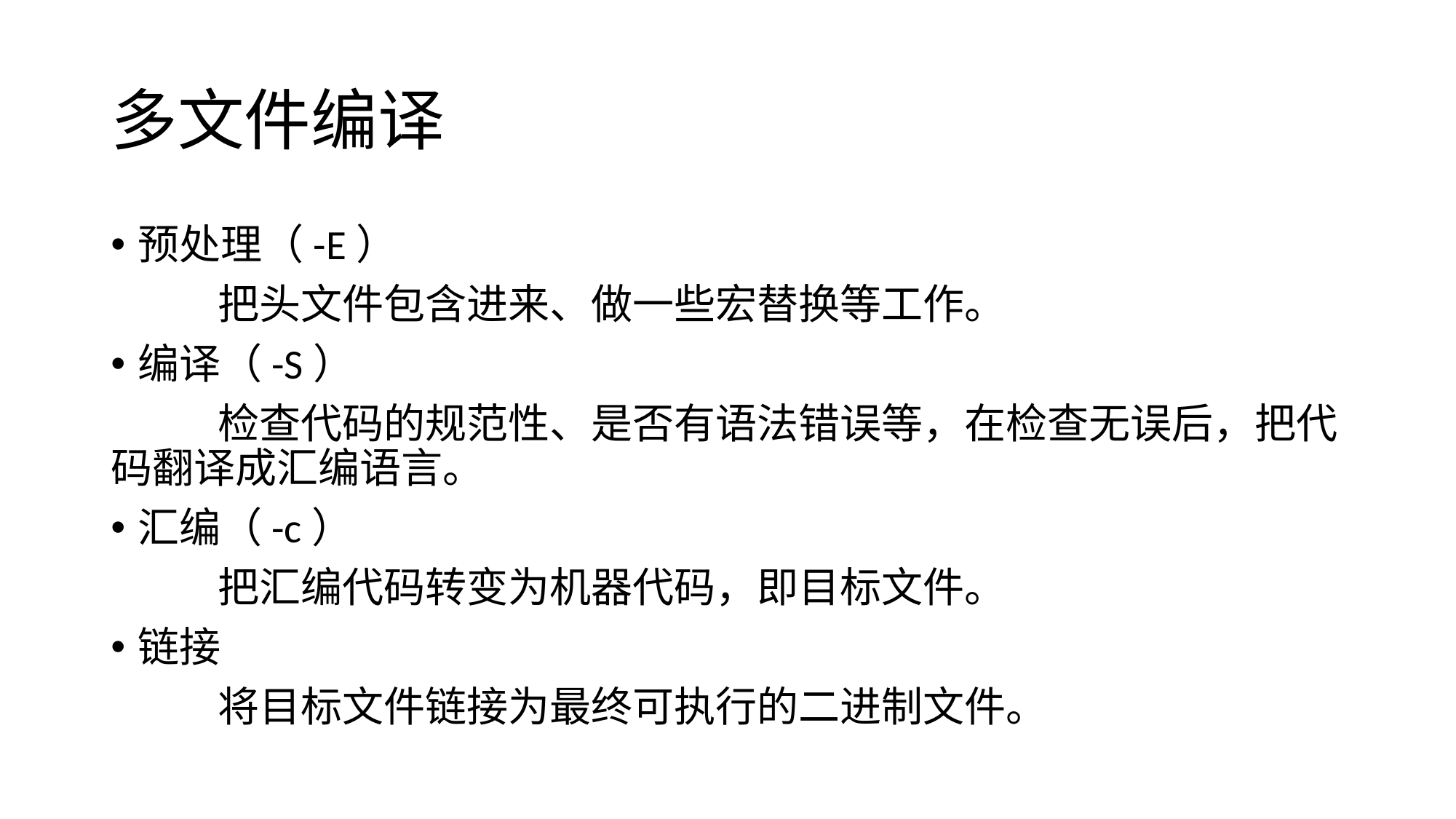

# 多文件编译
预处理（-E）
	把头文件包含进来、做一些宏替换等工作。
编译（-S）
	检查代码的规范性、是否有语法错误等，在检查无误后，把代码翻译成汇编语言。
汇编（-c）
	把汇编代码转变为机器代码，即目标文件。
链接
	将目标文件链接为最终可执行的二进制文件。